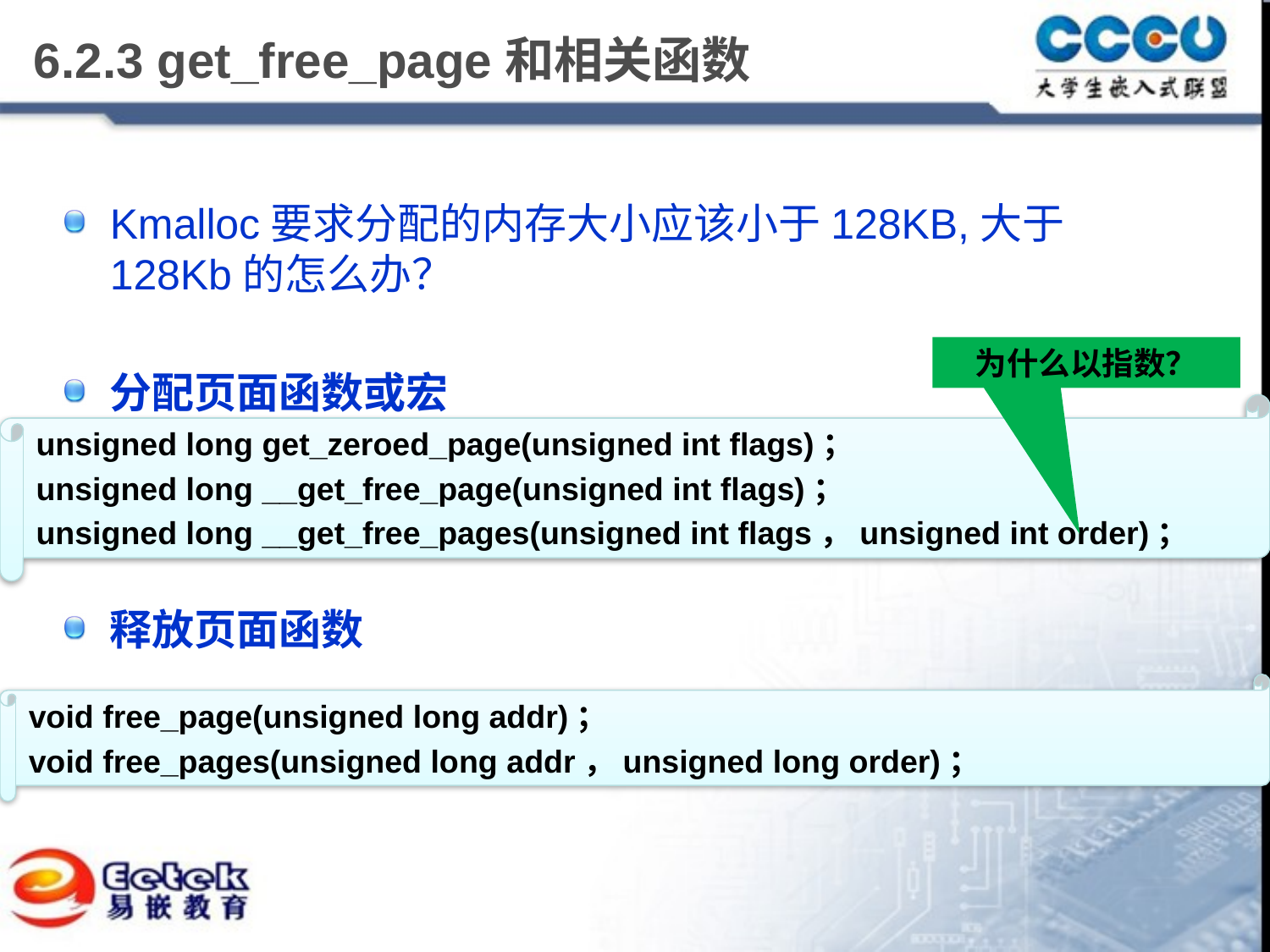

# 6.2.3 get_free_page和相关函数
Kmalloc要求分配的内存大小应该小于128KB,大于128Kb的怎么办？

分配页面函数或宏

释放页面函数

为什么以指数？
unsigned long get_zeroed_page(unsigned int flags)；
unsigned long __get_free_page(unsigned int flags)；
unsigned long __get_free_pages(unsigned int flags，unsigned int order)；
void free_page(unsigned long addr)；
void free_pages(unsigned long addr，unsigned long order)；